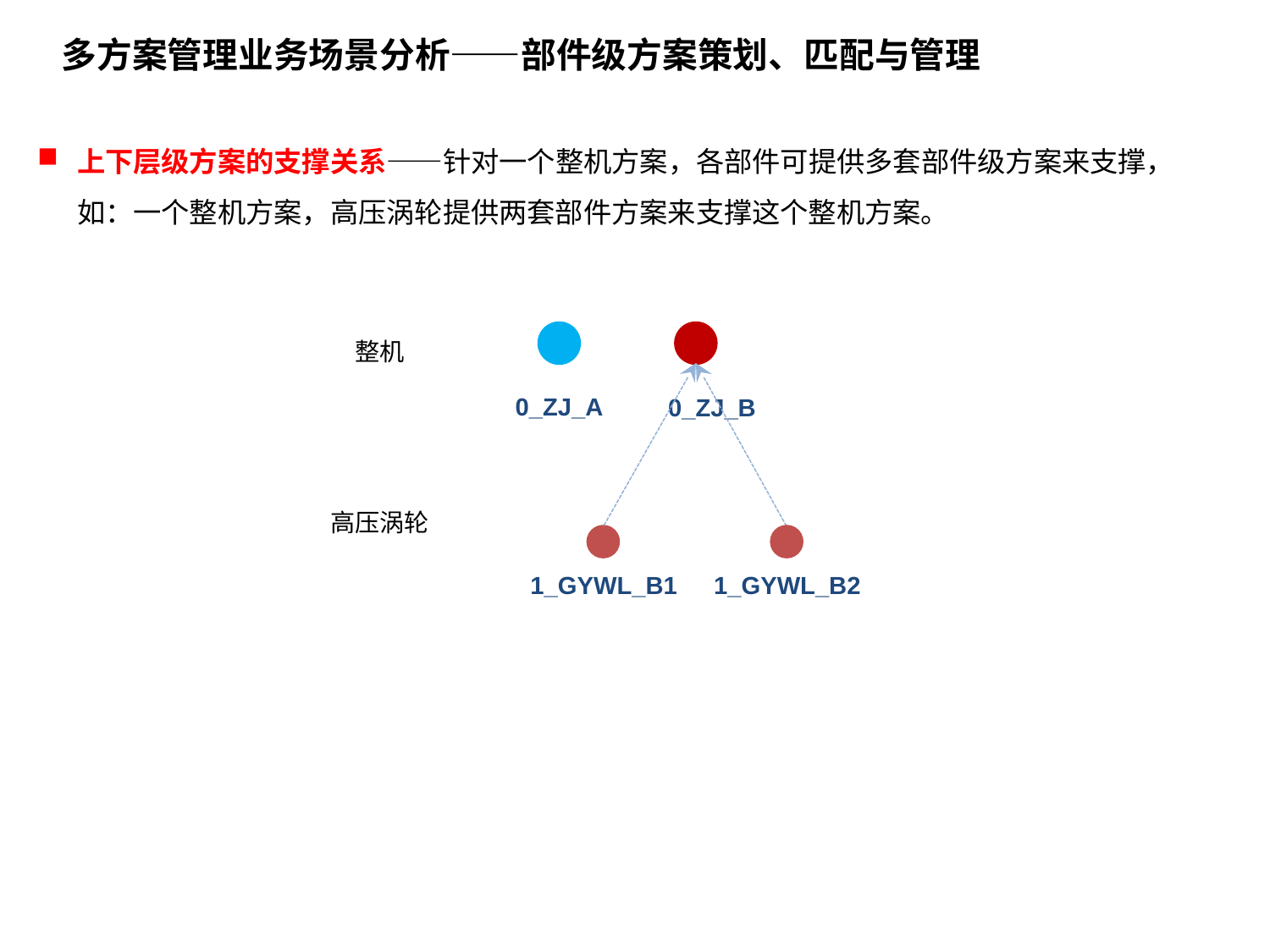

多方案管理业务场景分析——部件级方案策划、匹配与管理
上下层级方案的支撑关系——针对一个整机方案，各部件可提供多套部件级方案来支撑，如：一个整机方案，高压涡轮提供两套部件方案来支撑这个整机方案。

整机
0_ZJ_A
0_ZJ_B
高压涡轮

1_GYWL_B1
1_GYWL_B2